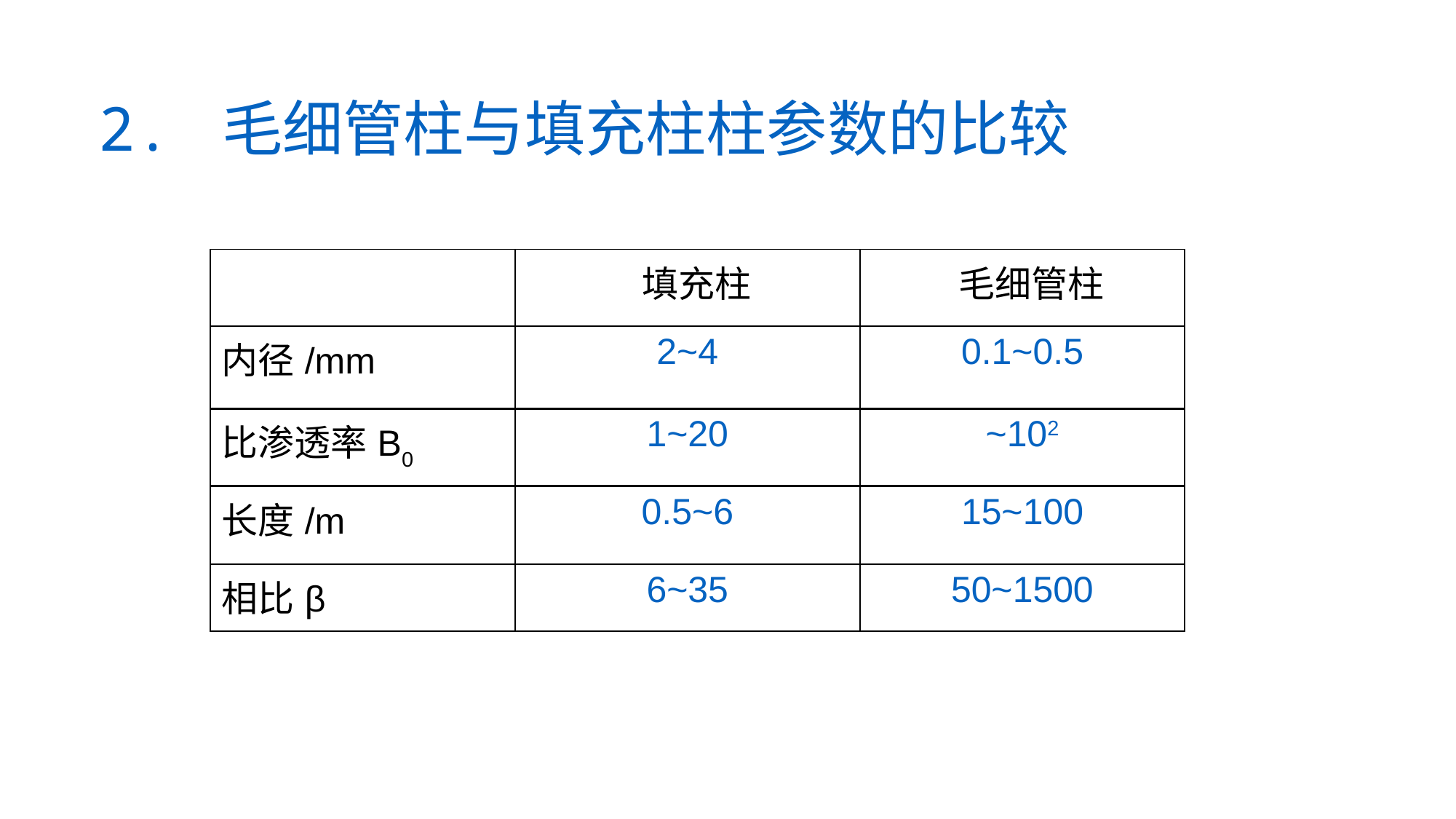

2. 毛细管柱与填充柱柱参数的比较
|  | 填充柱 | 毛细管柱 |
| --- | --- | --- |
| 内径/mm | 2~4 | 0.1~0.5 |
| 比渗透率B0 | 1~20 | ~102 |
| --- | --- | --- |
| 长度/m | 0.5~6 | 15~100 |
| --- | --- | --- |
| 相比β | 6~35 | 50~1500 |
| --- | --- | --- |